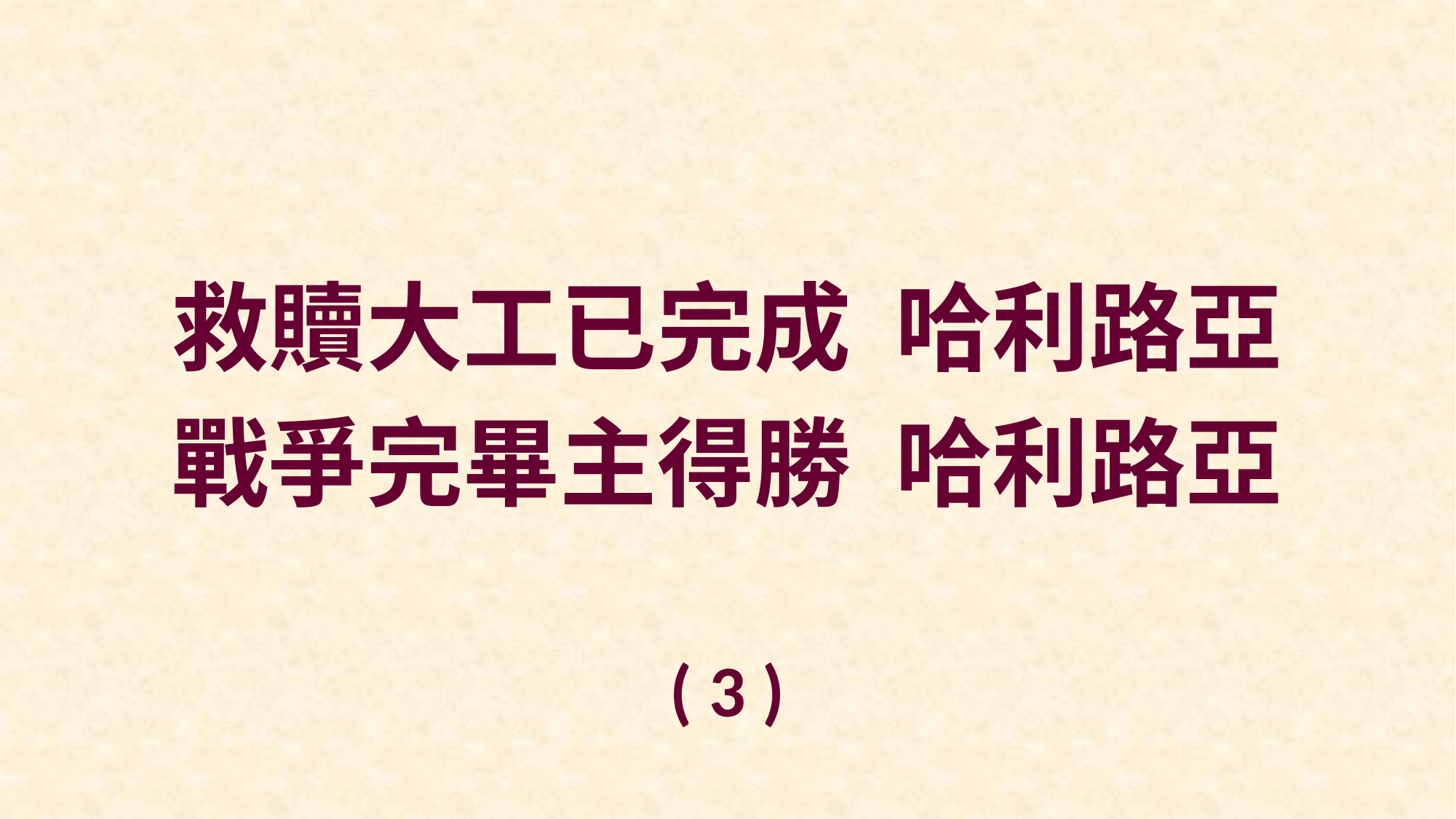

救贖大工已完成  哈利路亞
戰爭完畢主得勝  哈利路亞
( 3 )